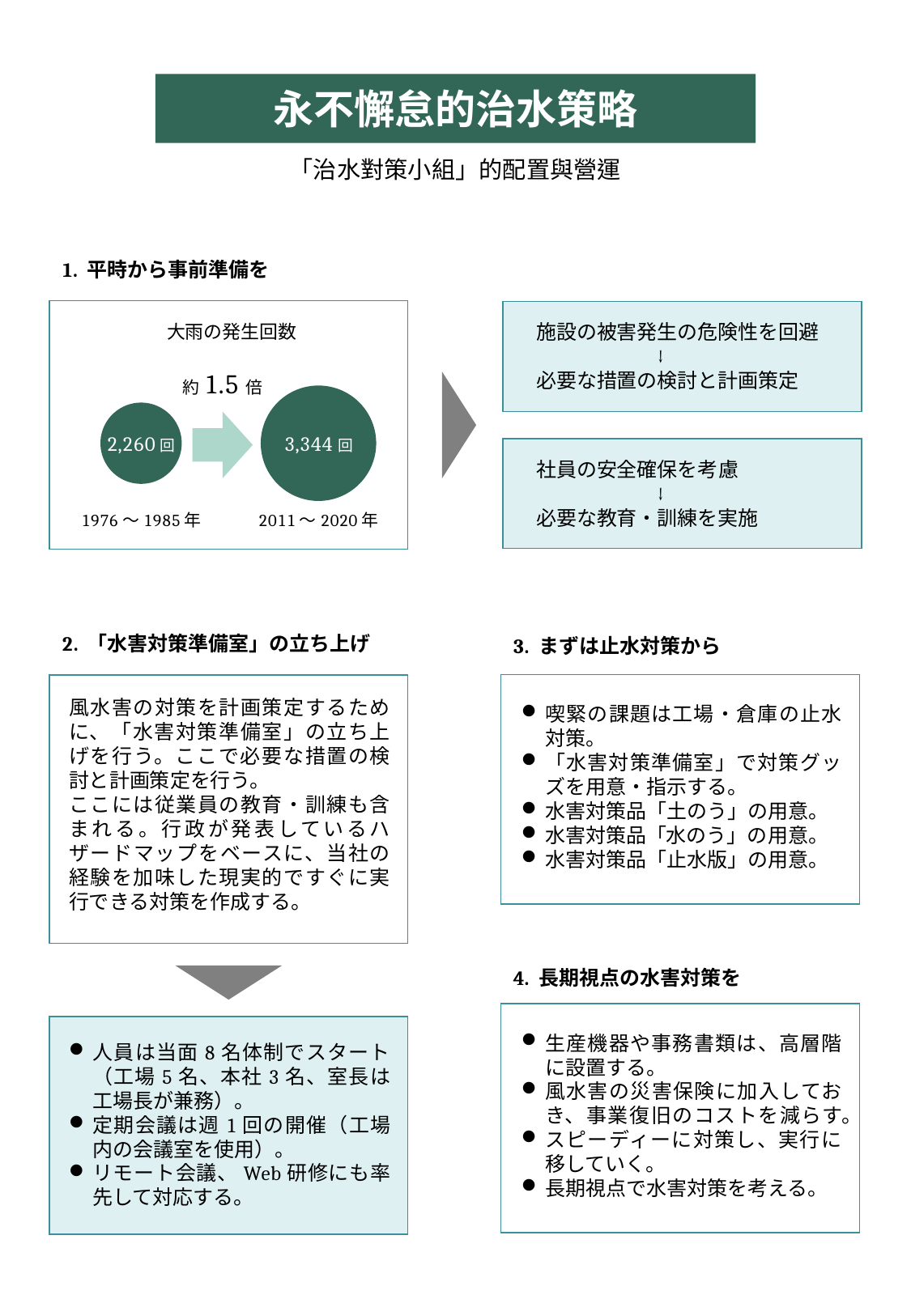

永不懈怠的治水策略
「治水對策小組」的配置與營運
1. 平時から事前準備を

大雨の発生回数
約1.5倍

2,260回
3,344回
1976～1985年
2011～2020年

施設の被害発生の危険性を回避
	↓
必要な措置の検討と計画策定

社員の安全確保を考慮
	↓
必要な教育・訓練を実施
2. 「水害対策準備室」の立ち上げ
3. まずは止水対策から

風水害の対策を計画策定するために、「水害対策準備室」の立ち上げを行う。ここで必要な措置の検討と計画策定を行う。
ここには従業員の教育・訓練も含まれる。行政が発表しているハザードマップをベースに、当社の経験を加味した現実的ですぐに実行できる対策を作成する。
喫緊の課題は工場・倉庫の止水対策。
「水害対策準備室」で対策グッズを用意・指示する。
水害対策品「土のう」の用意。
水害対策品「水のう」の用意。
水害対策品「止水版」の用意。
4. 長期視点の水害対策を

生産機器や事務書類は、高層階に設置する。
風水害の災害保険に加入しておき、事業復旧のコストを減らす。
スピーディーに対策し、実行に移していく。
長期視点で水害対策を考える。
人員は当面8名体制でスタート（工場5名、本社3名、室長は工場長が兼務）。
定期会議は週1回の開催（工場内の会議室を使用）。
リモート会議、Web研修にも率先して対応する。